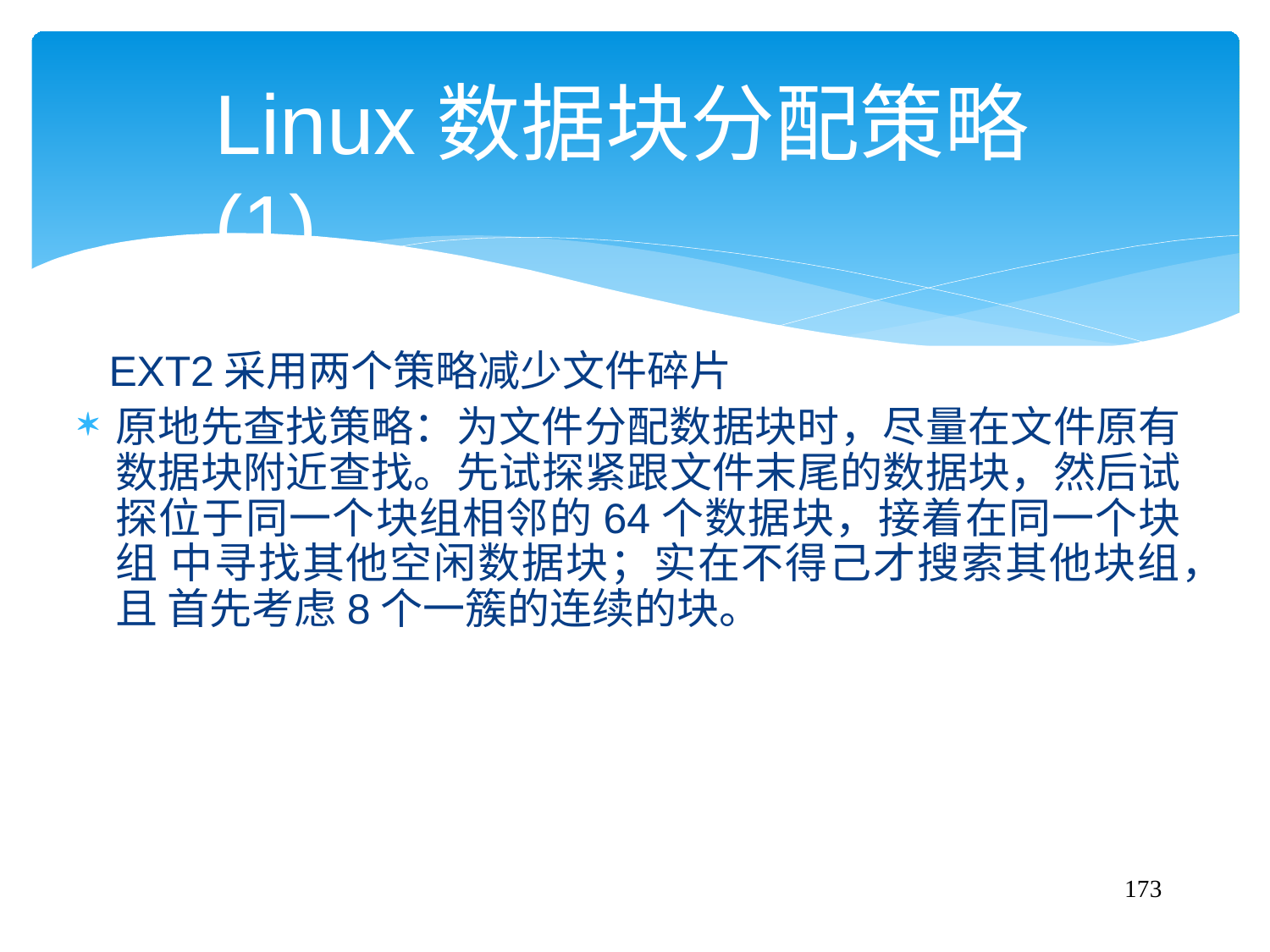

# Linux数据块分配策略(1)
EXT2采用两个策略减少文件碎片
原地先查找策略：为文件分配数据块时，尽量在文件原有 数据块附近查找。先试探紧跟文件末尾的数据块，然后试 探位于同一个块组相邻的64个数据块，接着在同一个块组 中寻找其他空闲数据块；实在不得己才搜索其他块组，且 首先考虑8个一簇的连续的块。

173